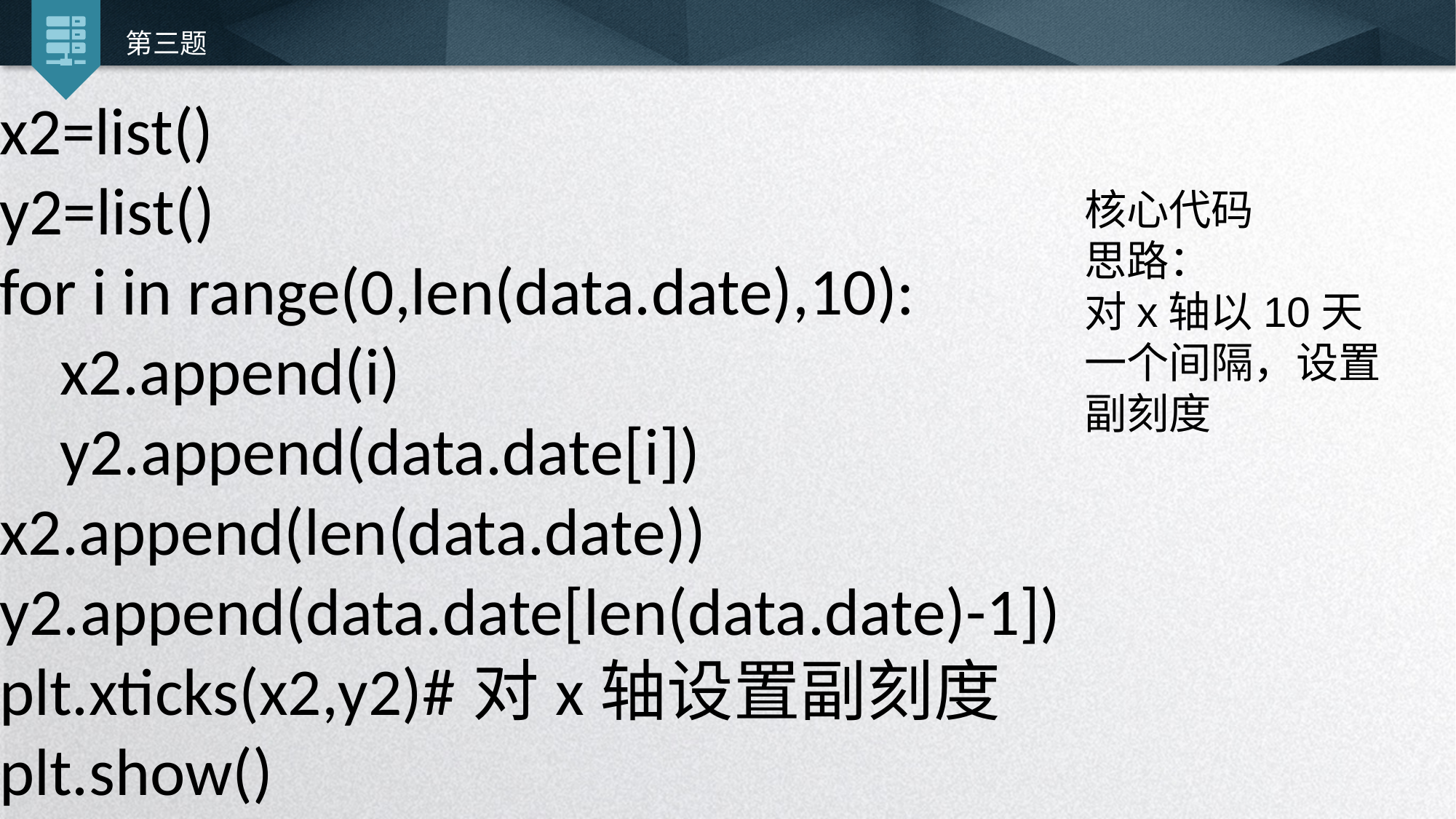

第三题
x2=list()
y2=list()
for i in range(0,len(data.date),10):
    x2.append(i)
    y2.append(data.date[i])
x2.append(len(data.date))
y2.append(data.date[len(data.date)-1])
plt.xticks(x2,y2)#对x轴设置副刻度
plt.show()
核心代码
思路：
对x轴以10天
一个间隔，设置
副刻度
延时符